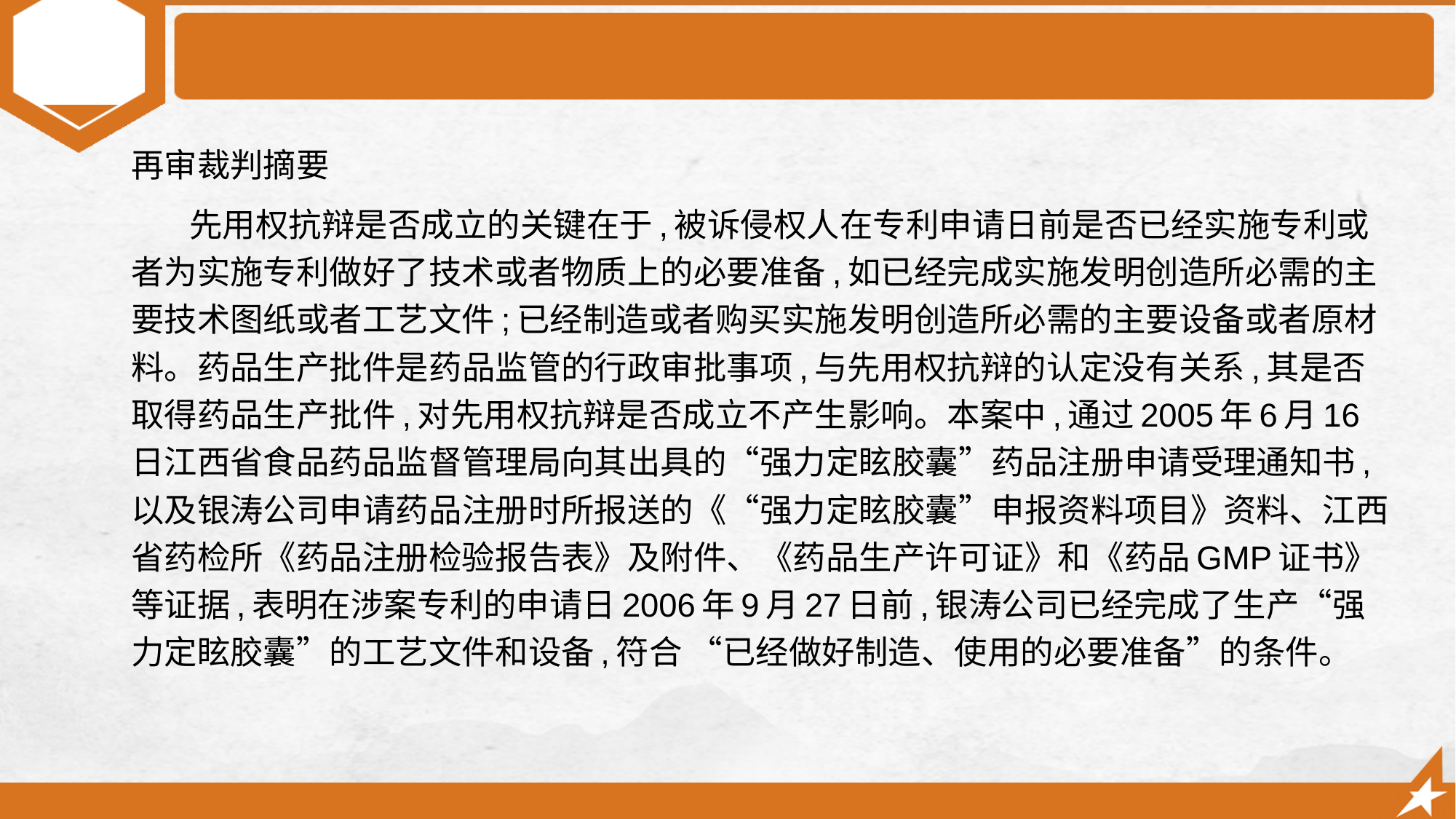

再审裁判摘要
       先用权抗辩是否成立的关键在于,被诉侵权人在专利申请日前是否已经实施专利或者为实施专利做好了技术或者物质上的必要准备,如已经完成实施发明创造所必需的主要技术图纸或者工艺文件;已经制造或者购买实施发明创造所必需的主要设备或者原材料。药品生产批件是药品监管的行政审批事项,与先用权抗辩的认定没有关系,其是否取得药品生产批件,对先用权抗辩是否成立不产生影响。本案中,通过2005年6月16日江西省食品药品监督管理局向其出具的“强力定眩胶囊”药品注册申请受理通知书,以及银涛公司申请药品注册时所报送的《“强力定眩胶囊”申报资料项目》资料、江西省药检所《药品注册检验报告表》及附件、《药品生产许可证》和《药品GMP证书》等证据,表明在涉案专利的申请日2006年9月27日前,银涛公司已经完成了生产“强力定眩胶囊”的工艺文件和设备,符合 “已经做好制造、使用的必要准备”的条件。